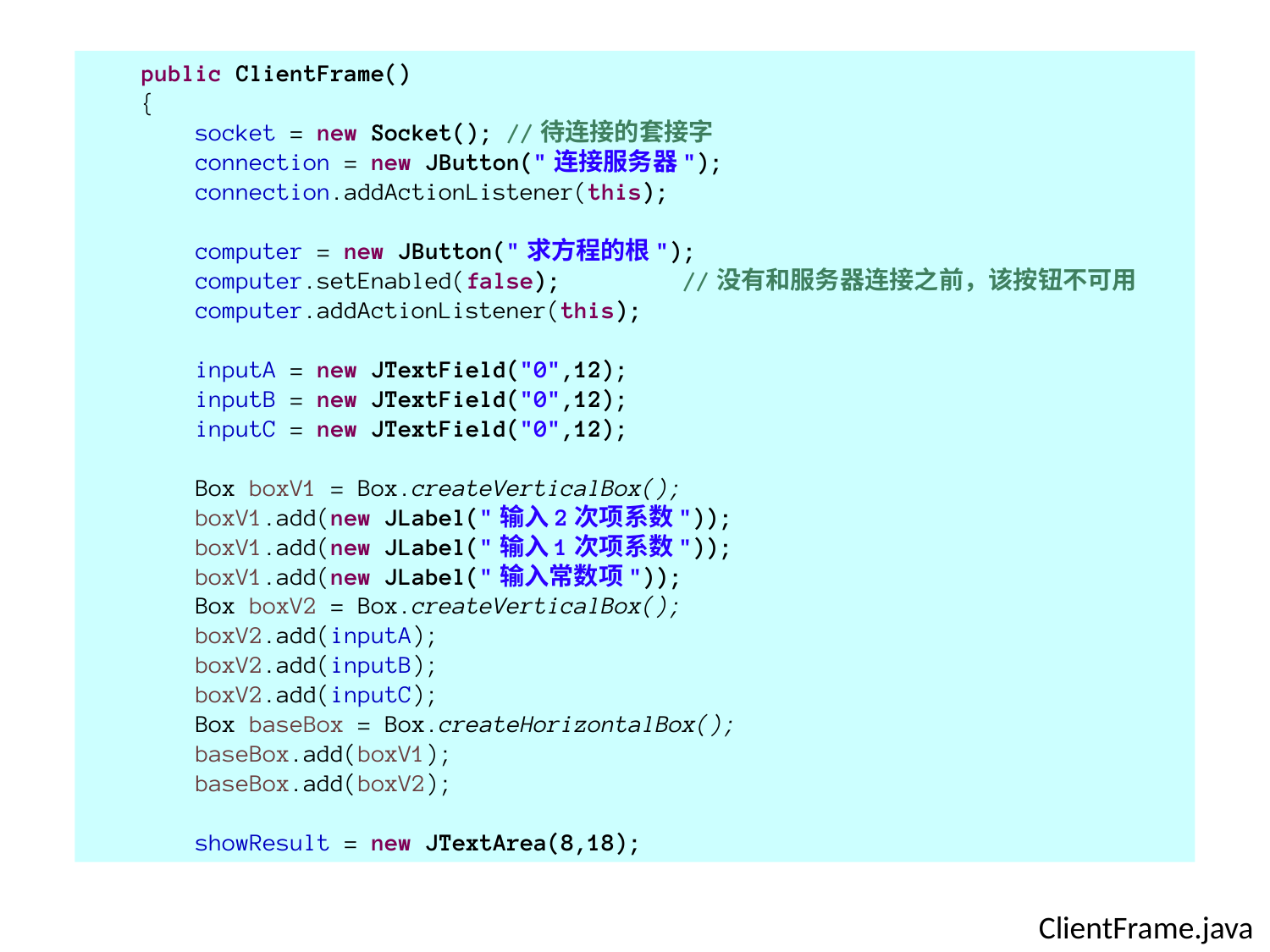

public ClientFrame()
    {
        socket = new Socket(); //待连接的套接字
        connection = new JButton("连接服务器");
        connection.addActionListener(this);

        computer = new JButton("求方程的根");
        computer.setEnabled(false);         //没有和服务器连接之前，该按钮不可用
        computer.addActionListener(this);

        inputA = new JTextField("0",12);
        inputB = new JTextField("0",12);
        inputC = new JTextField("0",12);

        Box boxV1 = Box.createVerticalBox();
        boxV1.add(new JLabel("输入2次项系数"));
        boxV1.add(new JLabel("输入1次项系数"));
        boxV1.add(new JLabel("输入常数项"));
        Box boxV2 = Box.createVerticalBox();
        boxV2.add(inputA);
        boxV2.add(inputB);
        boxV2.add(inputC);
        Box baseBox = Box.createHorizontalBox();
        baseBox.add(boxV1);
        baseBox.add(boxV2);

        showResult = new JTextArea(8,18);
ClientFrame.java